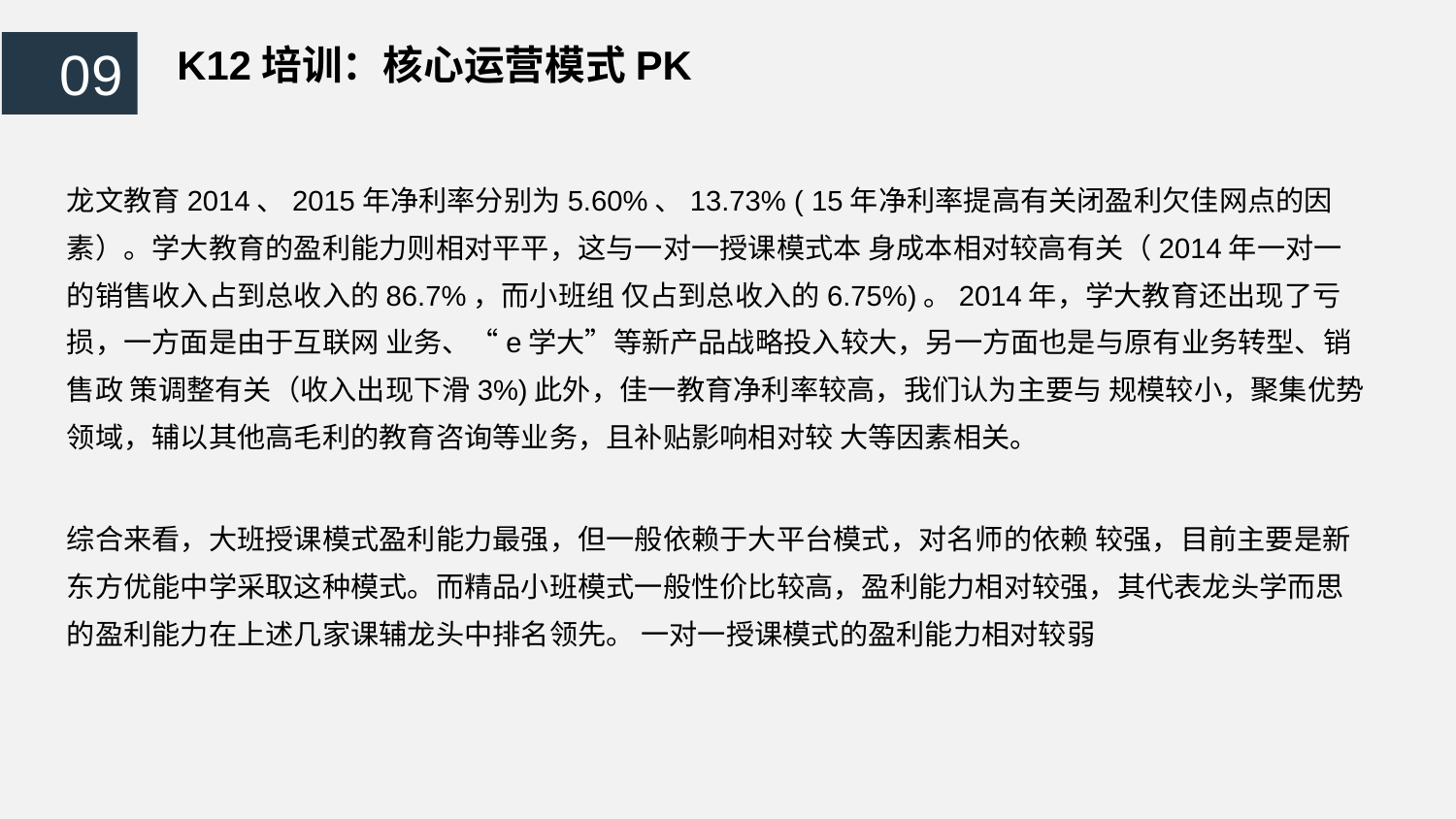

09
K12培训：核心运营模式PK
龙文教育2014、2015年净利率分别为5.60%、13.73% ( 15年净利率提高有关闭盈利欠佳网点的因素）。学大教育的盈利能力则相对平平，这与一对一授课模式本 身成本相对较高有关（2014年一对一的销售收入占到总收入的86.7%，而小班组 仅占到总收入的6.75%)。2014年，学大教育还出现了亏损，一方面是由于互联网 业务、“e学大”等新产品战略投入较大，另一方面也是与原有业务转型、销售政 策调整有关（收入出现下滑3%)此外，佳一教育净利率较高，我们认为主要与 规模较小，聚集优势领域，辅以其他高毛利的教育咨询等业务，且补贴影响相对较 大等因素相关。

综合来看，大班授课模式盈利能力最强，但一般依赖于大平台模式，对名师的依赖 较强，目前主要是新东方优能中学采取这种模式。而精品小班模式一般性价比较高，盈利能力相对较强，其代表龙头学而思的盈利能力在上述几家课辅龙头中排名领先。 一对一授课模式的盈利能力相对较弱